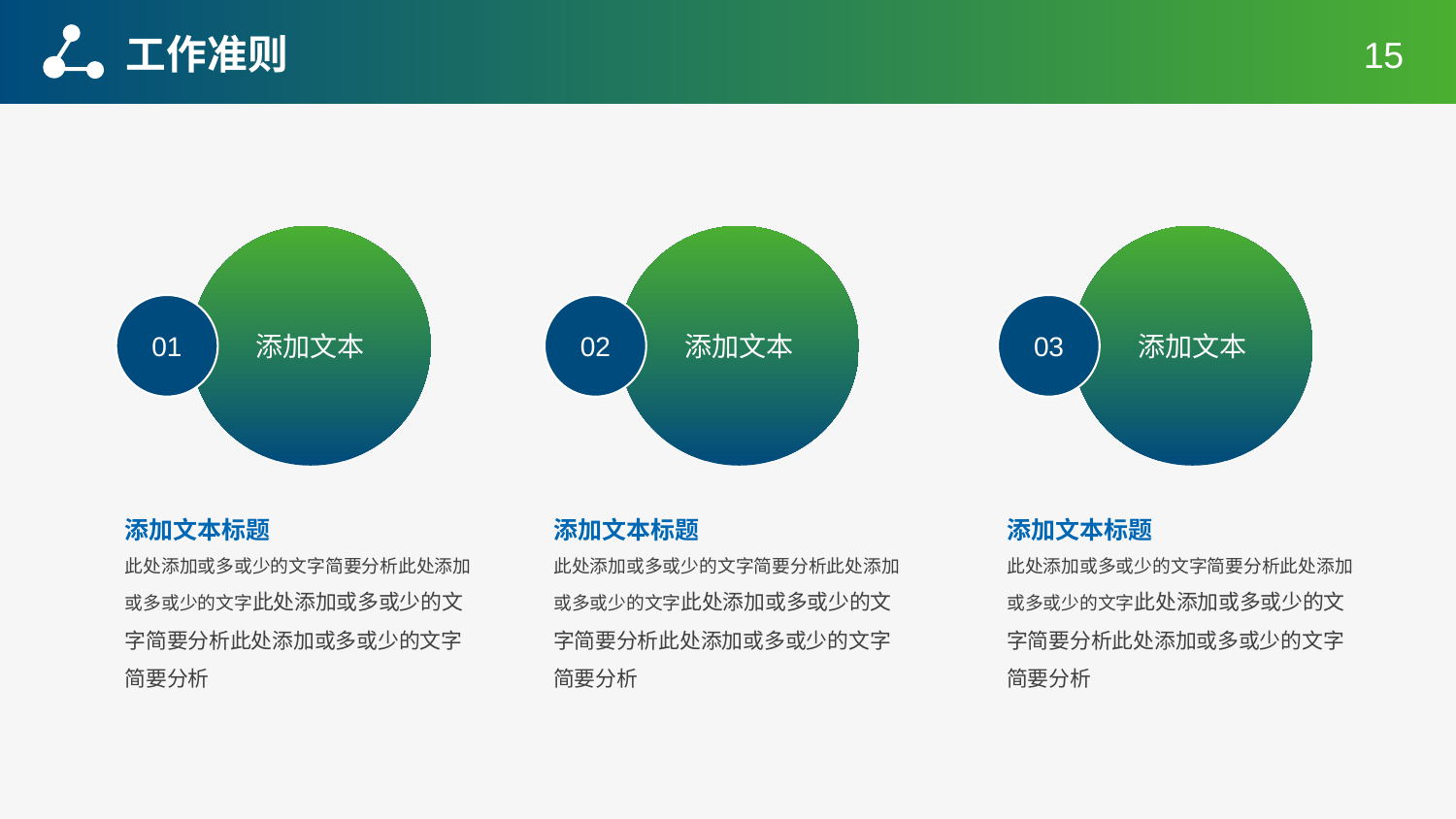

工作准则

15
添加文本
添加文本
添加文本
01
02
03
添加文本标题
此处添加或多或少的文字简要分析此处添加或多或少的文字此处添加或多或少的文字简要分析此处添加或多或少的文字简要分析
添加文本标题
此处添加或多或少的文字简要分析此处添加或多或少的文字此处添加或多或少的文字简要分析此处添加或多或少的文字简要分析
添加文本标题
此处添加或多或少的文字简要分析此处添加或多或少的文字此处添加或多或少的文字简要分析此处添加或多或少的文字简要分析